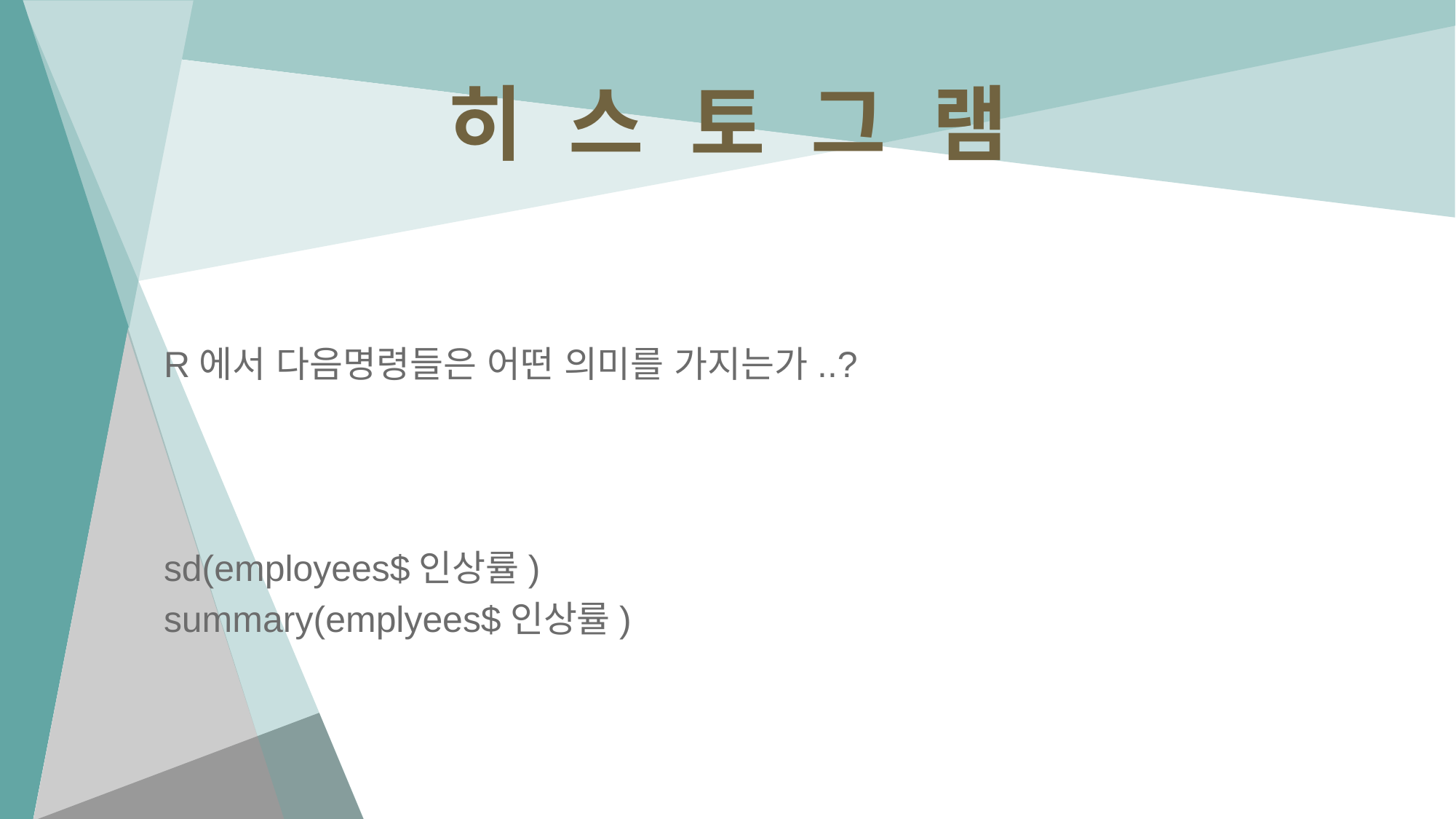

# 히  스  토  그  램
R에서 다음명령들은 어떤 의미를 가지는가..?

sd(employees$인상률)
summary(emplyees$인상률)